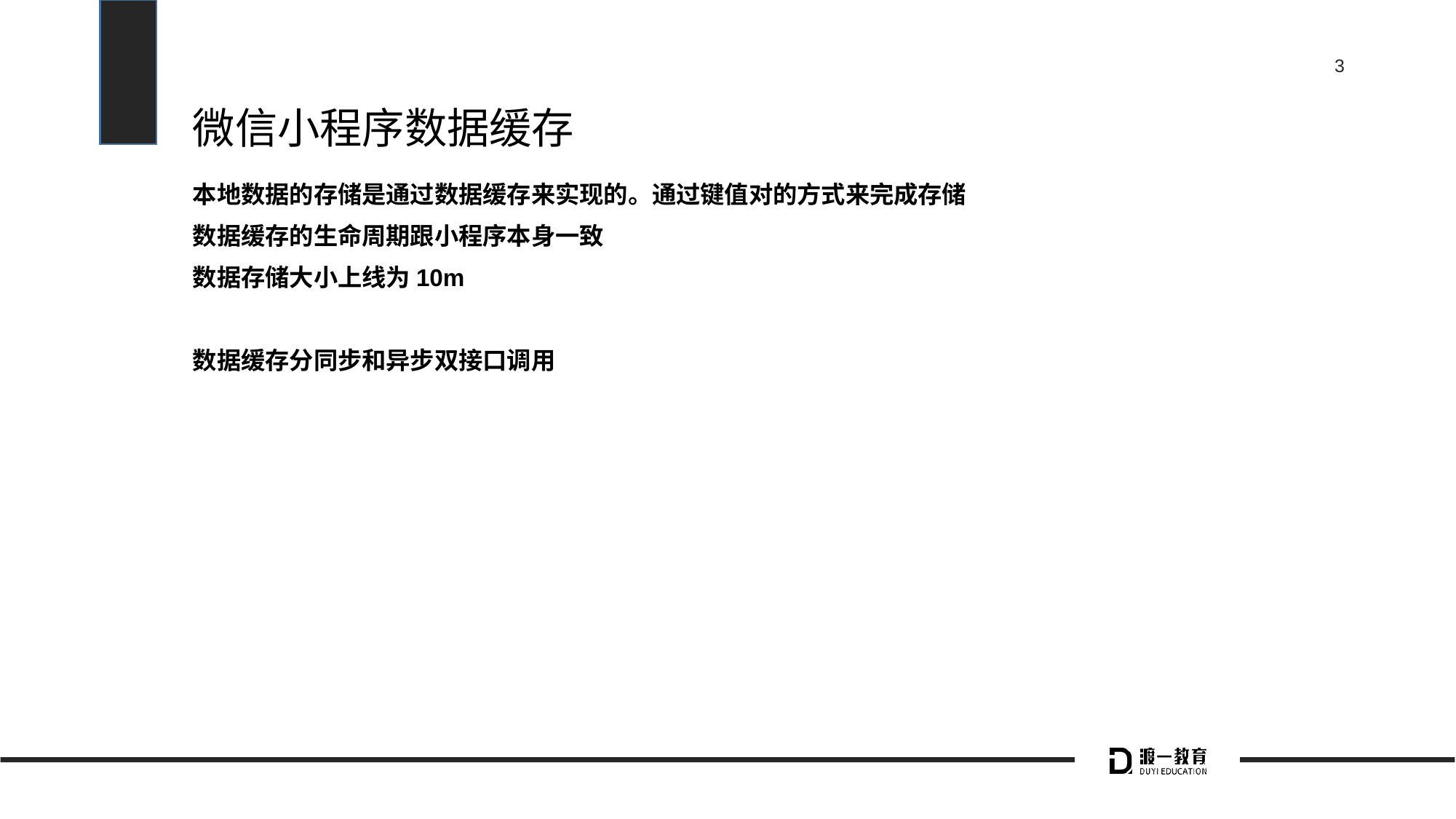

# 微信小程序数据缓存
本地数据的存储是通过数据缓存来实现的。通过键值对的方式来完成存储
数据缓存的生命周期跟小程序本身一致
数据存储大小上线为10m

数据缓存分同步和异步双接口调用